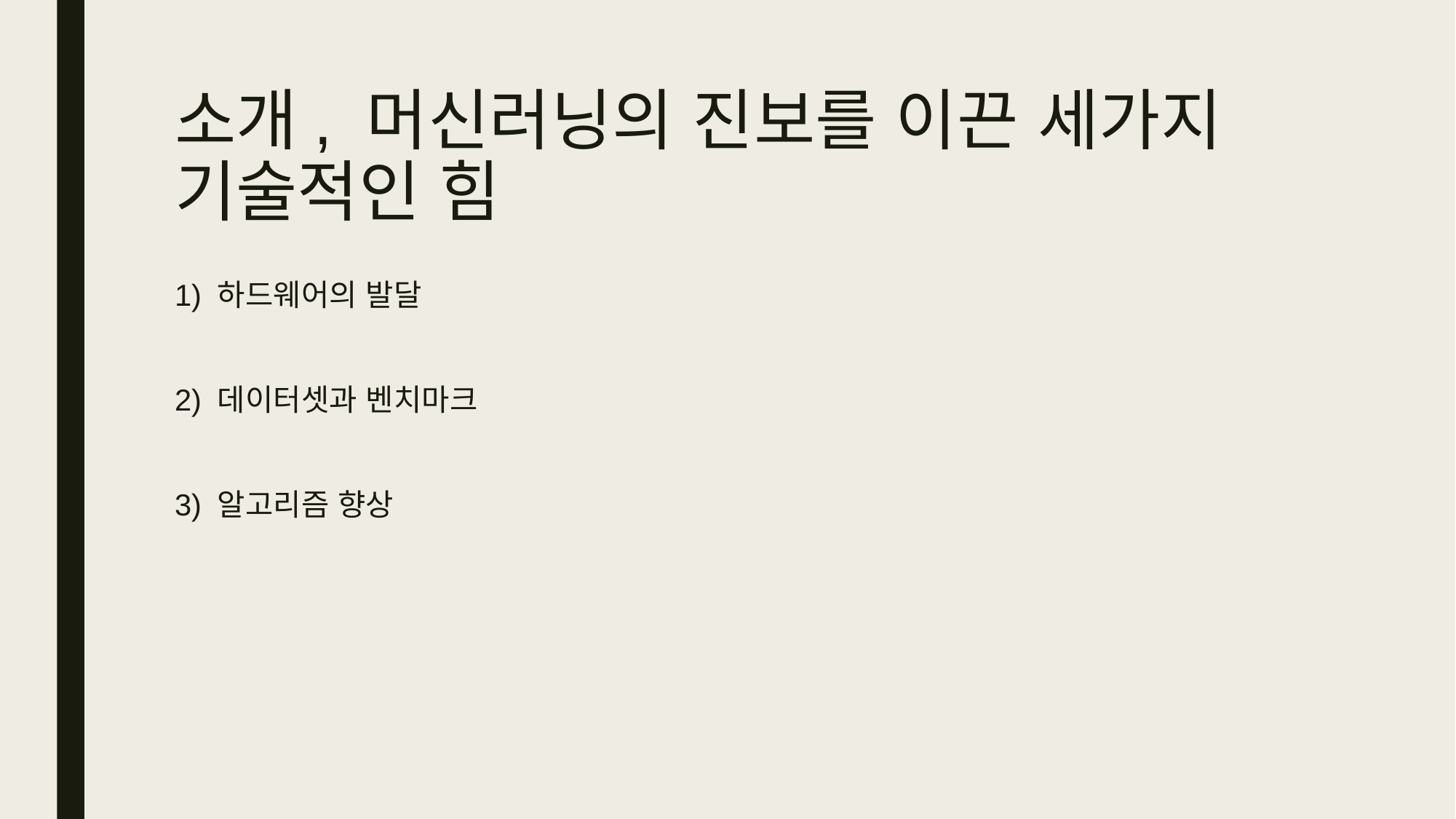

# 소개, 머신러닝의 진보를 이끈 세가지 기술적인 힘
1) 하드웨어의 발달

2) 데이터셋과 벤치마크

3) 알고리즘 향상